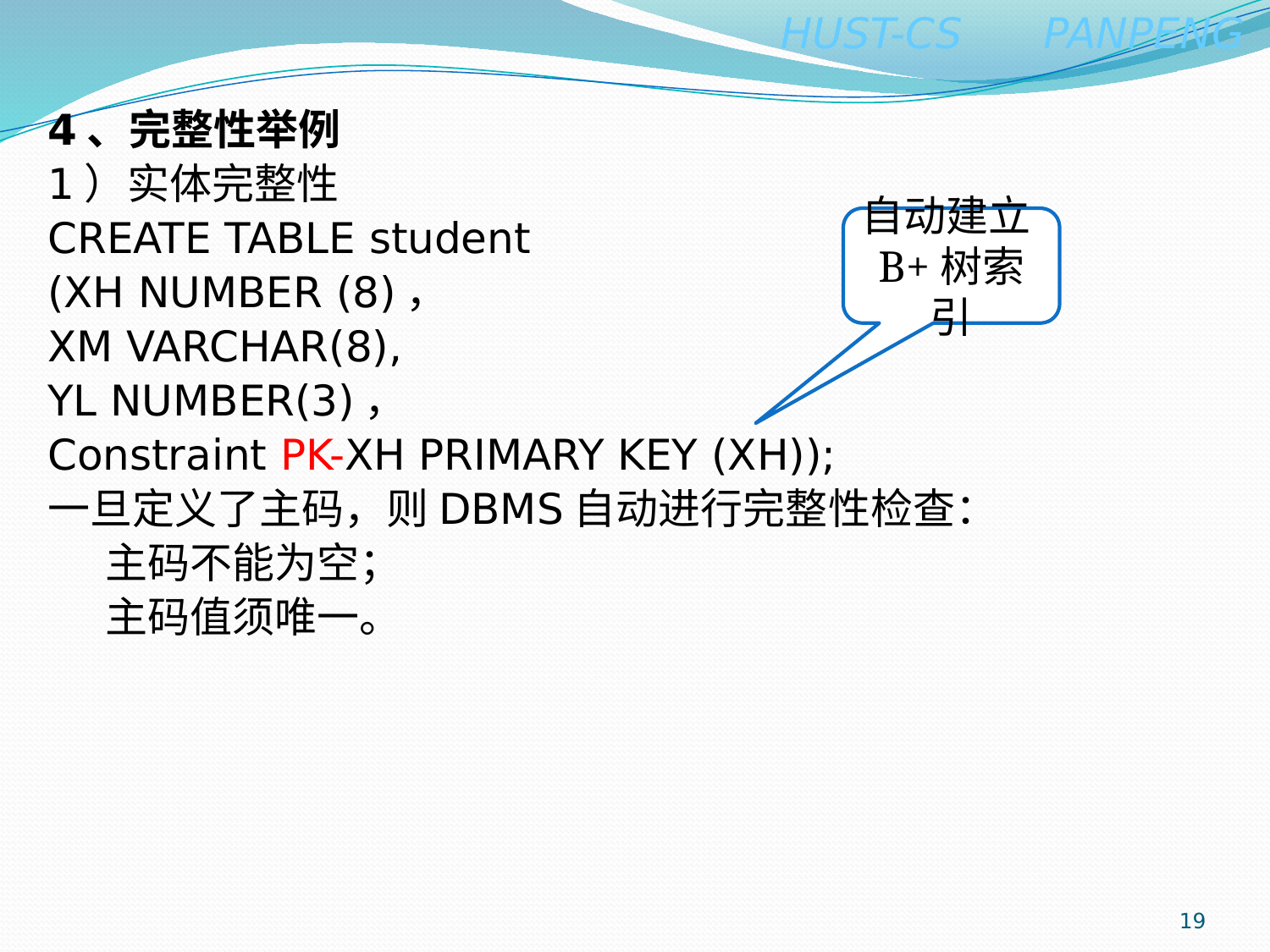

4、完整性举例
1）实体完整性
CREATE TABLE student
(XH NUMBER (8)，
XM VARCHAR(8),
YL NUMBER(3)，
Constraint PK-XH PRIMARY KEY (XH));
一旦定义了主码，则DBMS自动进行完整性检查：
     主码不能为空；
     主码值须唯一。
自动建立B+树索引
19